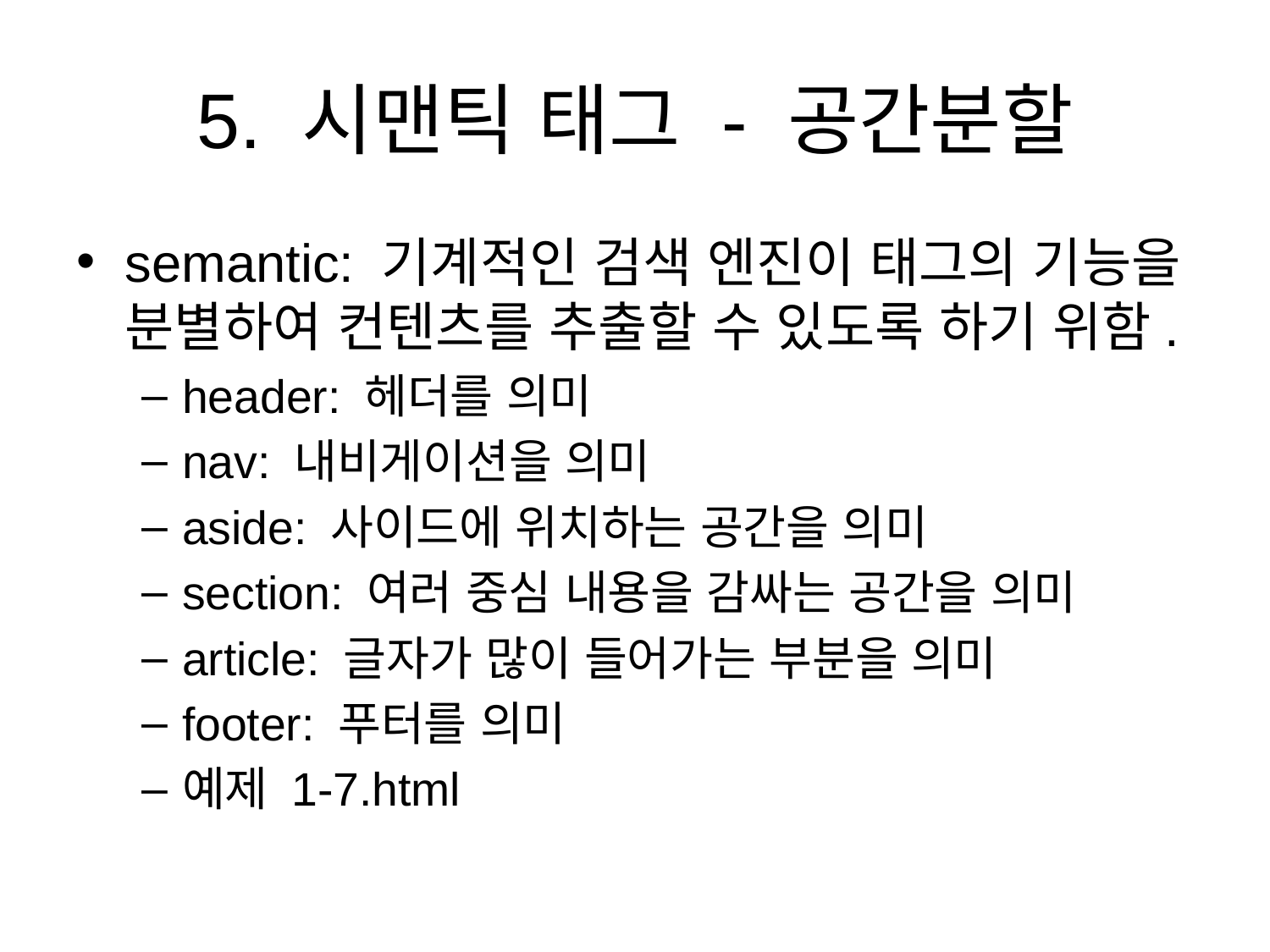

# 5. 시맨틱 태그 - 공간분할
semantic: 기계적인 검색 엔진이 태그의 기능을 분별하여 컨텐츠를 추출할 수 있도록 하기 위함.
header: 헤더를 의미
nav: 내비게이션을 의미
aside: 사이드에 위치하는 공간을 의미
section: 여러 중심 내용을 감싸는 공간을 의미
article: 글자가 많이 들어가는 부분을 의미
footer: 푸터를 의미
예제 1-7.html